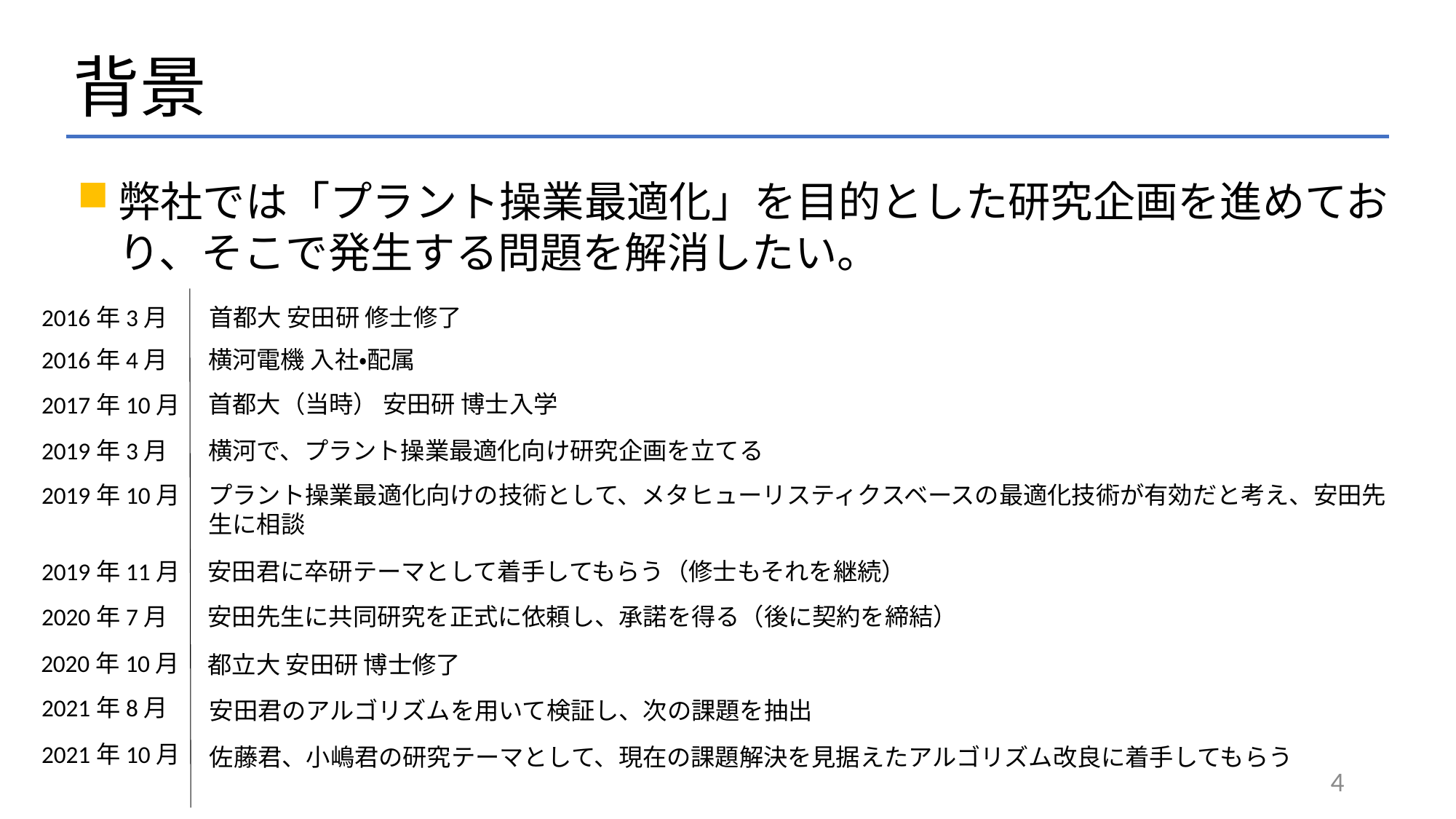

# 背景
弊社では「プラント操業最適化」を目的とした研究企画を進めており、そこで発生する問題を解消したい。
首都大 安田研 修士修了
2016年3月
2016年4月
横河電機 入社・配属
首都大（当時） 安田研 博士入学
2017年10月
2019年3月
横河で、プラント操業最適化向け研究企画を立てる
プラント操業最適化向けの技術として、メタヒューリスティクスベースの最適化技術が有効だと考え、安田先生に相談
2019年10月
2019年11月
安田君に卒研テーマとして着手してもらう（修士もそれを継続）
2020年7月
安田先生に共同研究を正式に依頼し、承諾を得る（後に契約を締結）
2020年10月
都立大 安田研 博士修了
2021年8月
安田君のアルゴリズムを用いて検証し、次の課題を抽出
2021年10月
佐藤君、小嶋君の研究テーマとして、現在の課題解決を見据えたアルゴリズム改良に着手してもらう
4